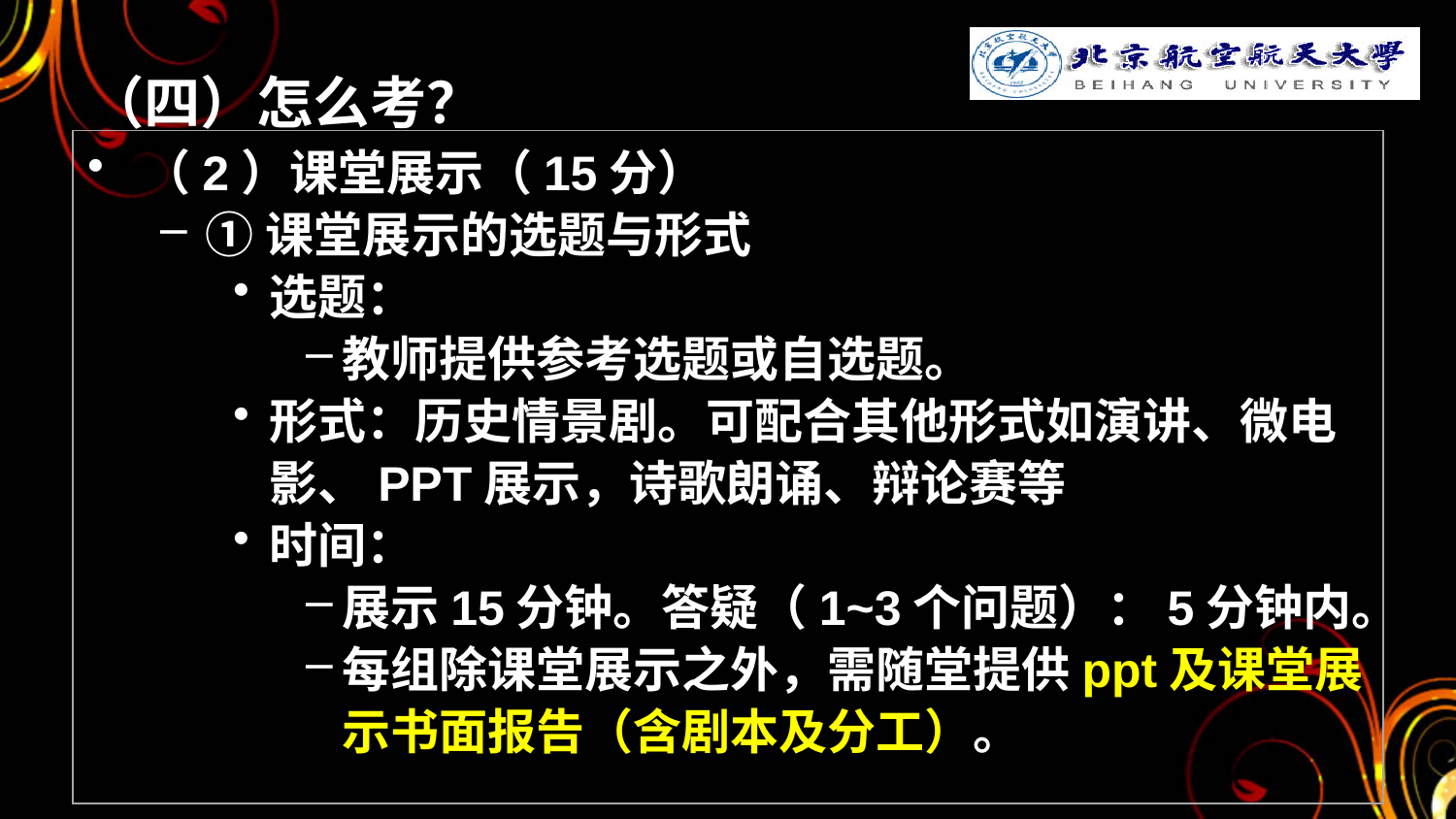

# （四）怎么考？
（2）课堂展示（15分）
①课堂展示的选题与形式
选题：
教师提供参考选题或自选题。
形式：历史情景剧。可配合其他形式如演讲、微电影、PPT展示，诗歌朗诵、辩论赛等
时间：
展示15分钟。答疑（1~3个问题）：5分钟内。
每组除课堂展示之外，需随堂提供ppt及课堂展示书面报告（含剧本及分工）。